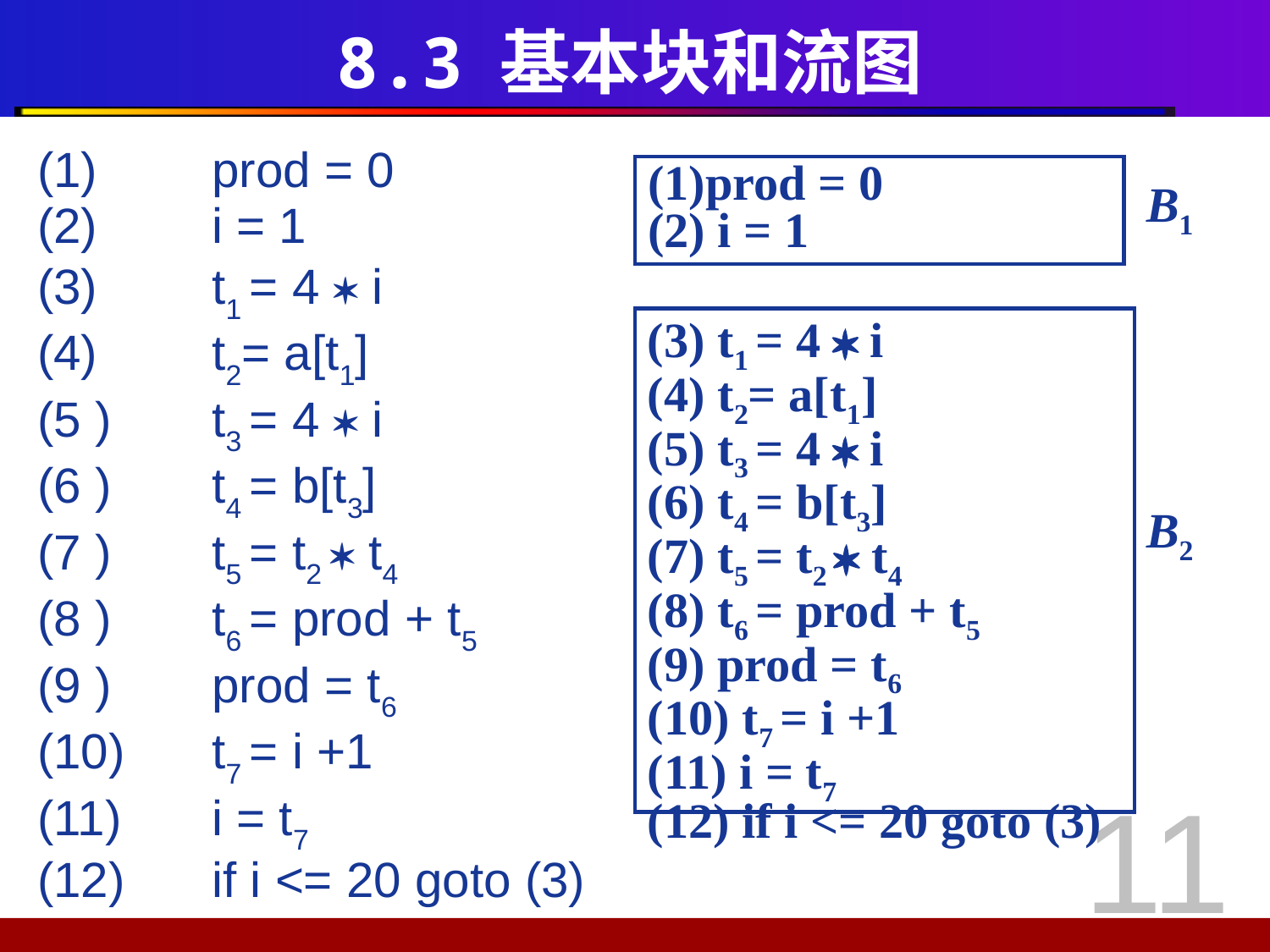

# 8.3 基本块和流图
(1)	prod = 0
(2)	i = 1
(3)	t1 = 4 ∗ i
(4)	t2= a[t1]
(5 )	t3 = 4 ∗ i
(6 )	t4 = b[t3]
(7 )	t5 = t2 ∗ t4
(8 )	t6 = prod + t5
(9 )	prod = t6
(10)	t7 = i +1
(11)	i = t7
(12)	if i <= 20 goto (3)
(1)prod = 0
(2) i = 1

B1
(3) t1 = 4 ∗ i
(4) t2= a[t1]
(5) t3 = 4 ∗ i
(6) t4 = b[t3]
(7) t5 = t2 ∗ t4
(8) t6 = prod + t5
(9) prod = t6
(10) t7 = i +1
(11) i = t7
(12) if i <= 20 goto (3)
B2
11